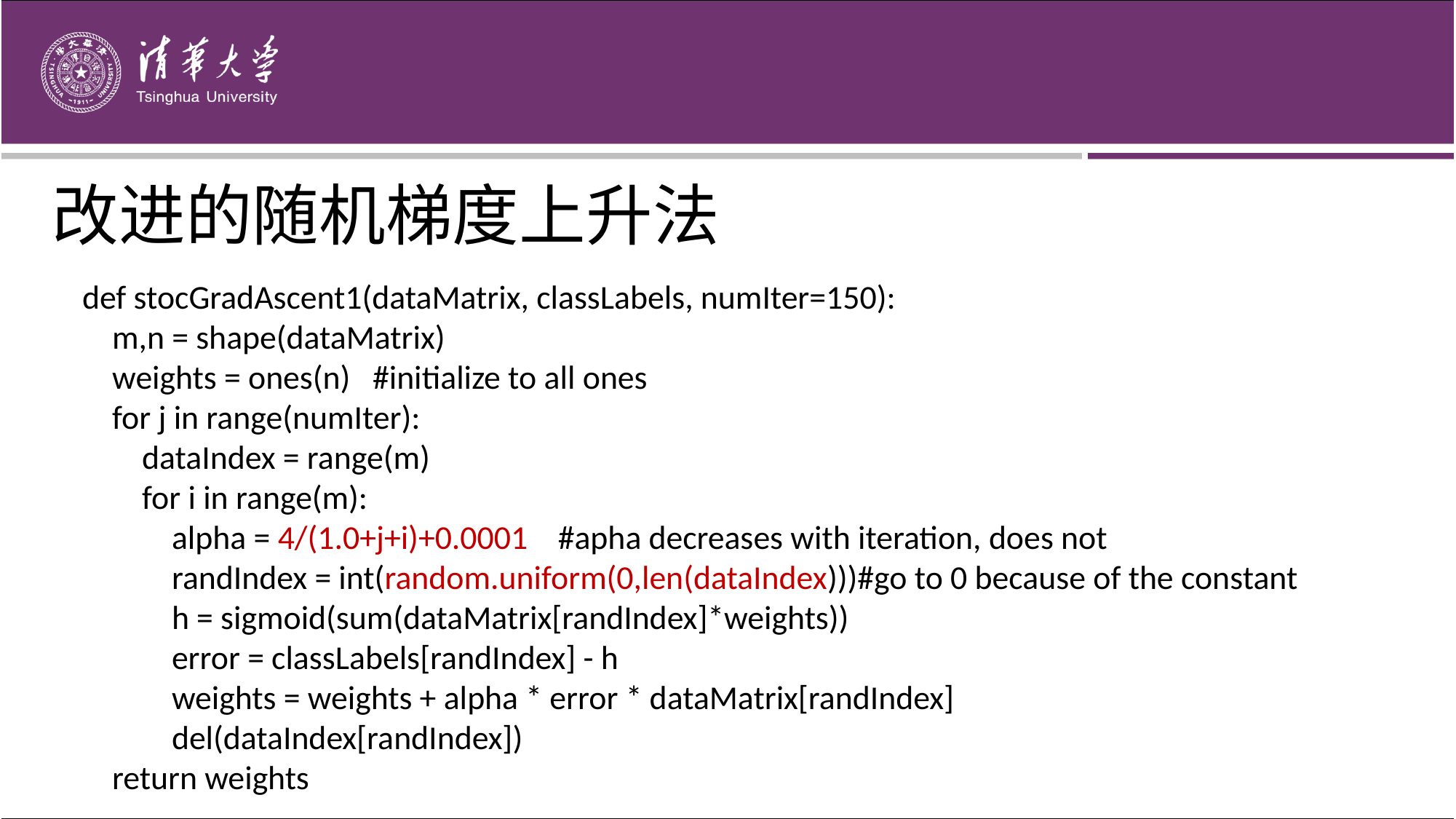

改进的随机梯度上升法
def stocGradAscent1(dataMatrix, classLabels, numIter=150):
    m,n = shape(dataMatrix)
    weights = ones(n)   #initialize to all ones
    for j in range(numIter):
        dataIndex = range(m)
        for i in range(m):
            alpha = 4/(1.0+j+i)+0.0001    #apha decreases with iteration, does not
            randIndex = int(random.uniform(0,len(dataIndex)))#go to 0 because of the constant
            h = sigmoid(sum(dataMatrix[randIndex]*weights))
            error = classLabels[randIndex] - h
            weights = weights + alpha * error * dataMatrix[randIndex]
            del(dataIndex[randIndex])
    return weights